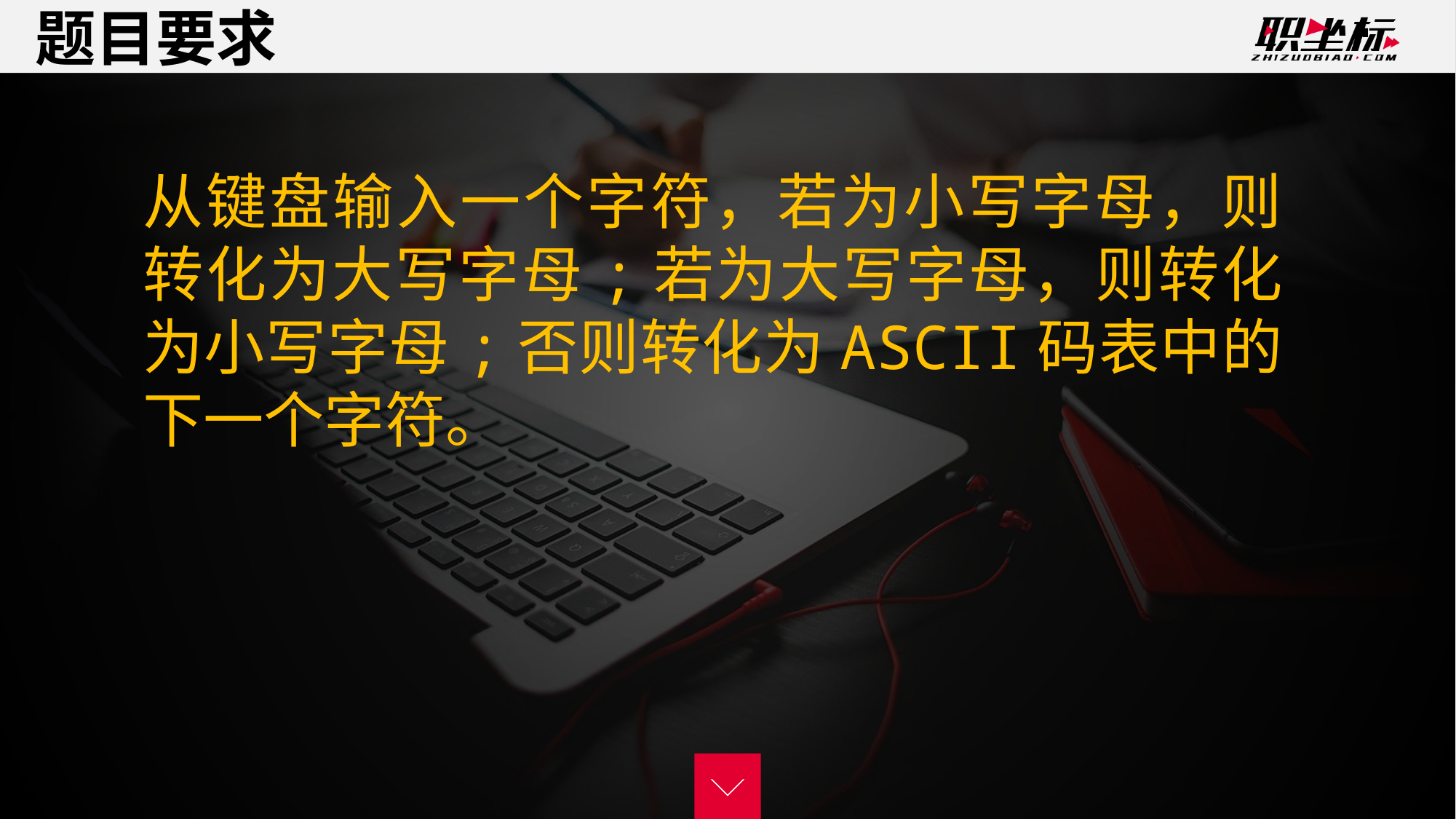

题目要求
从键盘输入一个字符，若为小写字母，则转化为大写字母;若为大写字母，则转化为小写字母;否则转化为ASCII码表中的下一个字符。